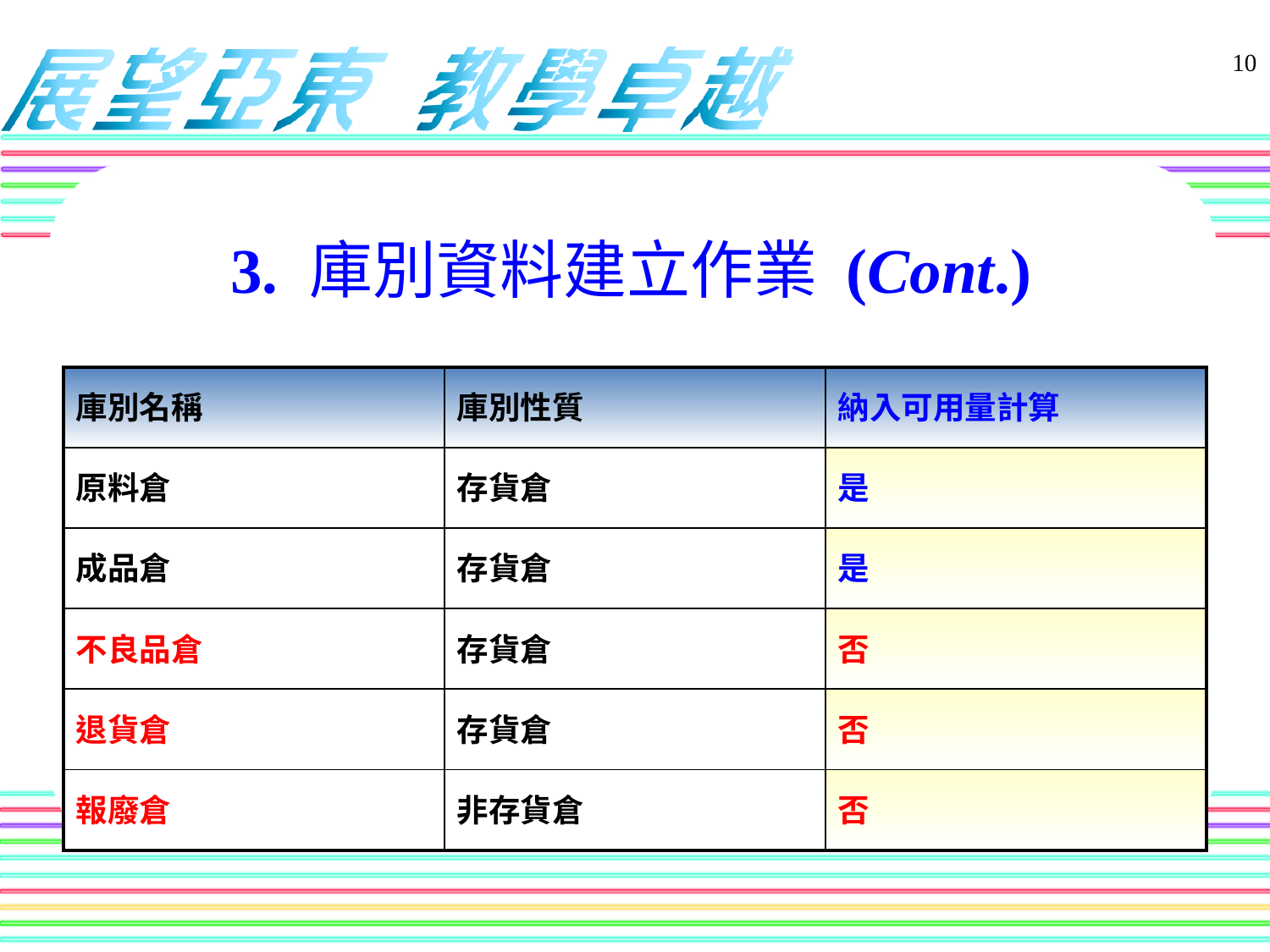

3. 庫別資料建立作業 (Cont.)
10
| 庫別名稱 | 庫別性質 | 納入可用量計算 |
| --- | --- | --- |
| 原料倉 | 存貨倉 | 是 |
| 成品倉 | 存貨倉 | 是 |
| 不良品倉 | 存貨倉 | 否 |
| 退貨倉 | 存貨倉 | 否 |
| 報廢倉 | 非存貨倉 | 否 |